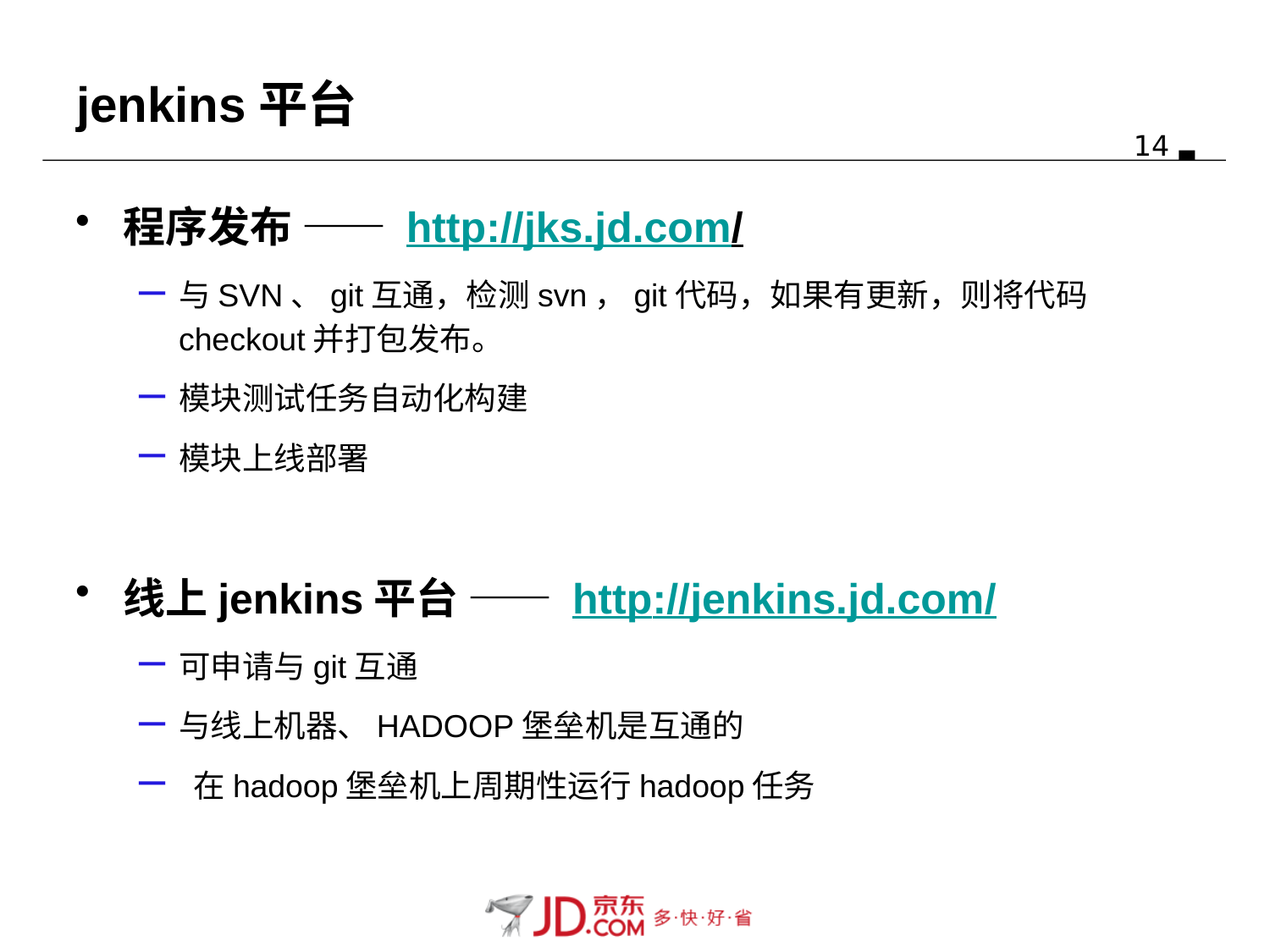

# jenkins平台
程序发布 —— http://jks.jd.com/
与SVN、git互通，检测svn，git代码，如果有更新，则将代码checkout并打包发布。
模块测试任务自动化构建
模块上线部署

线上jenkins平台 —— http://jenkins.jd.com/
可申请与git互通
与线上机器、HADOOP堡垒机是互通的
 在hadoop堡垒机上周期性运行hadoop任务